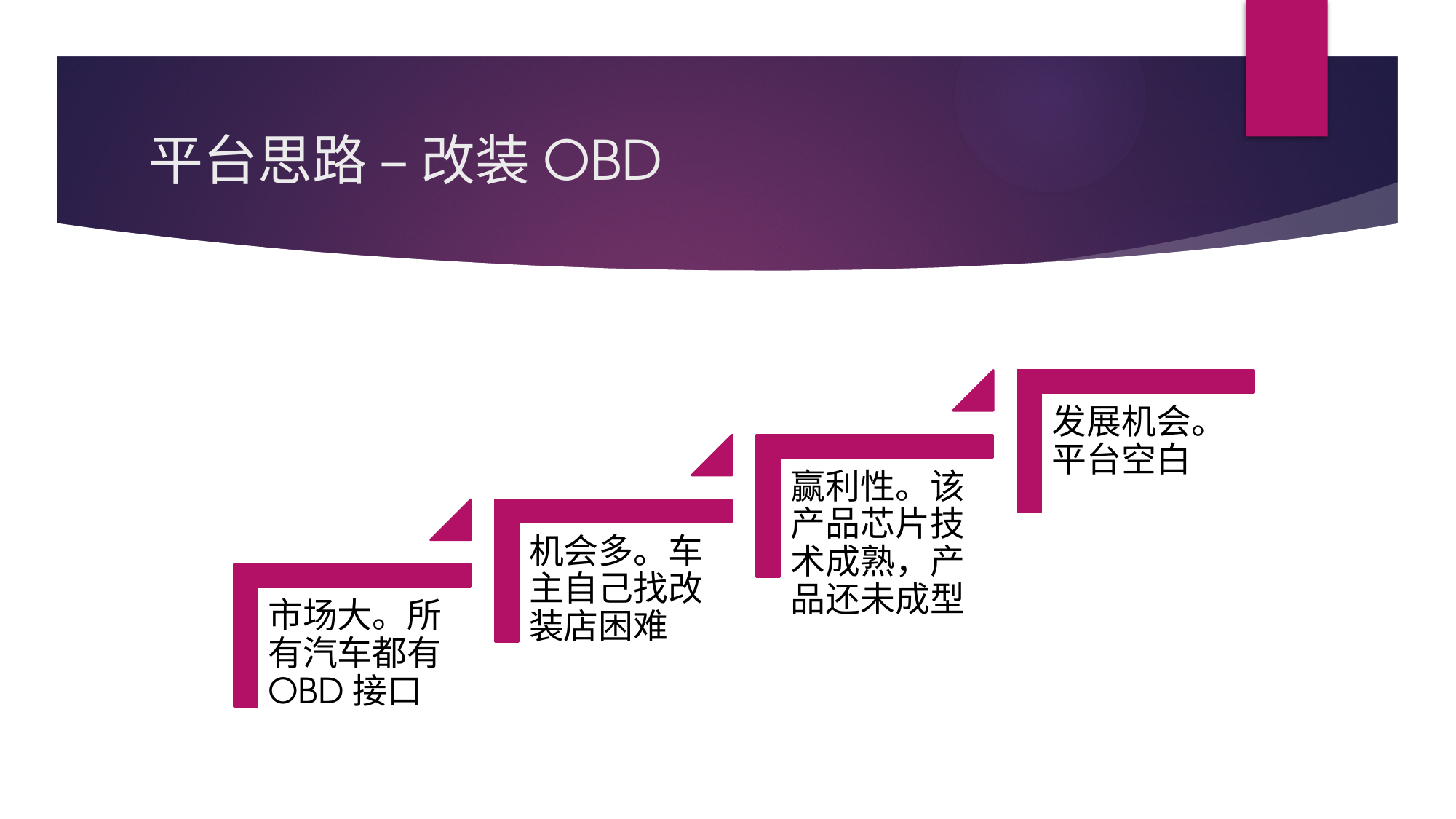

# 平台思路 – 改装OBD
市场大。所有汽车都有OBD接口
机会多。车主自己找改装店困难
赢利性。该产品芯片技术成熟，产品还未成型
发展机会。平台空白